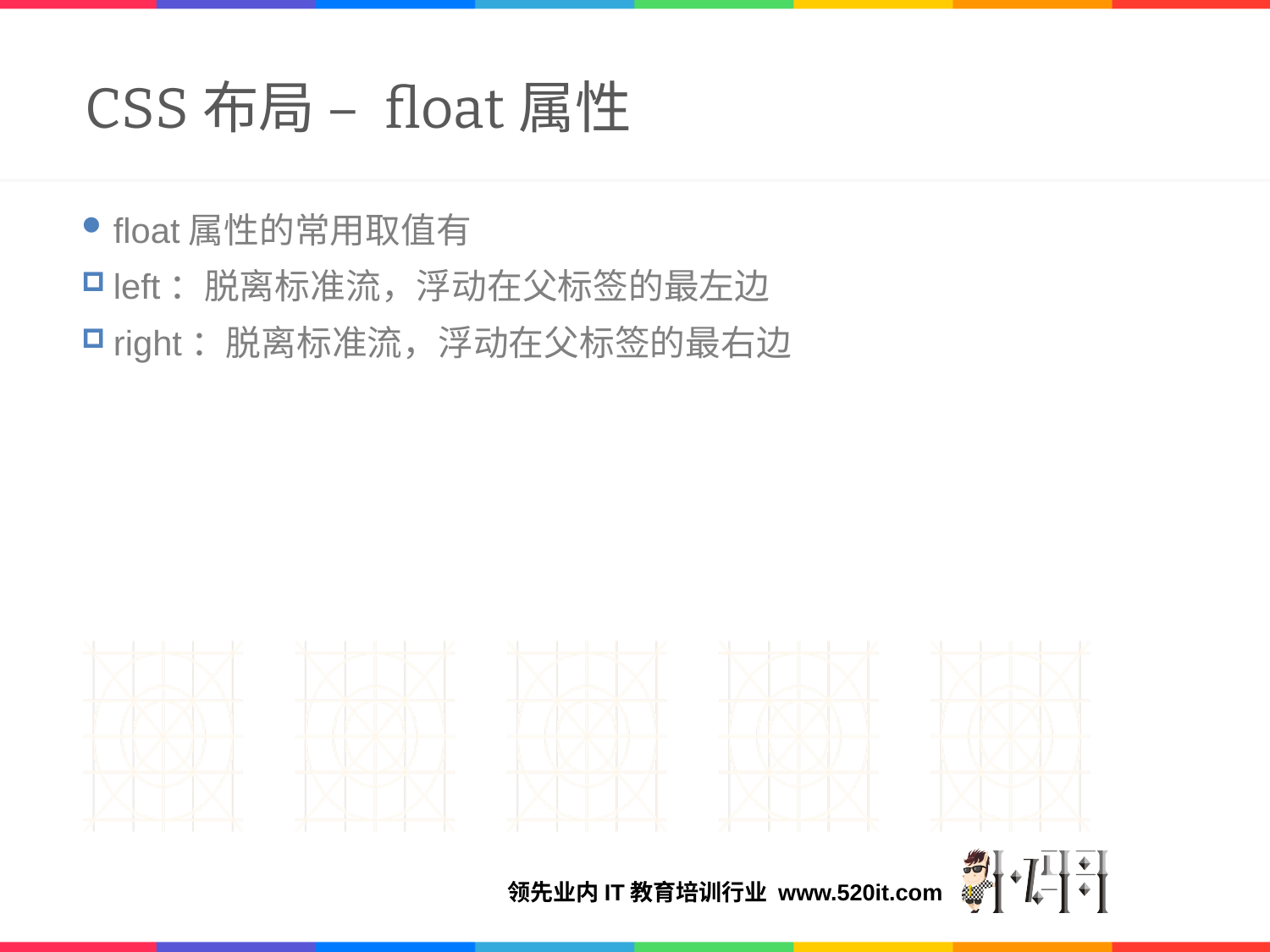

# CSS布局 – float属性
float属性的常用取值有
left：脱离标准流，浮动在父标签的最左边
right：脱离标准流，浮动在父标签的最右边